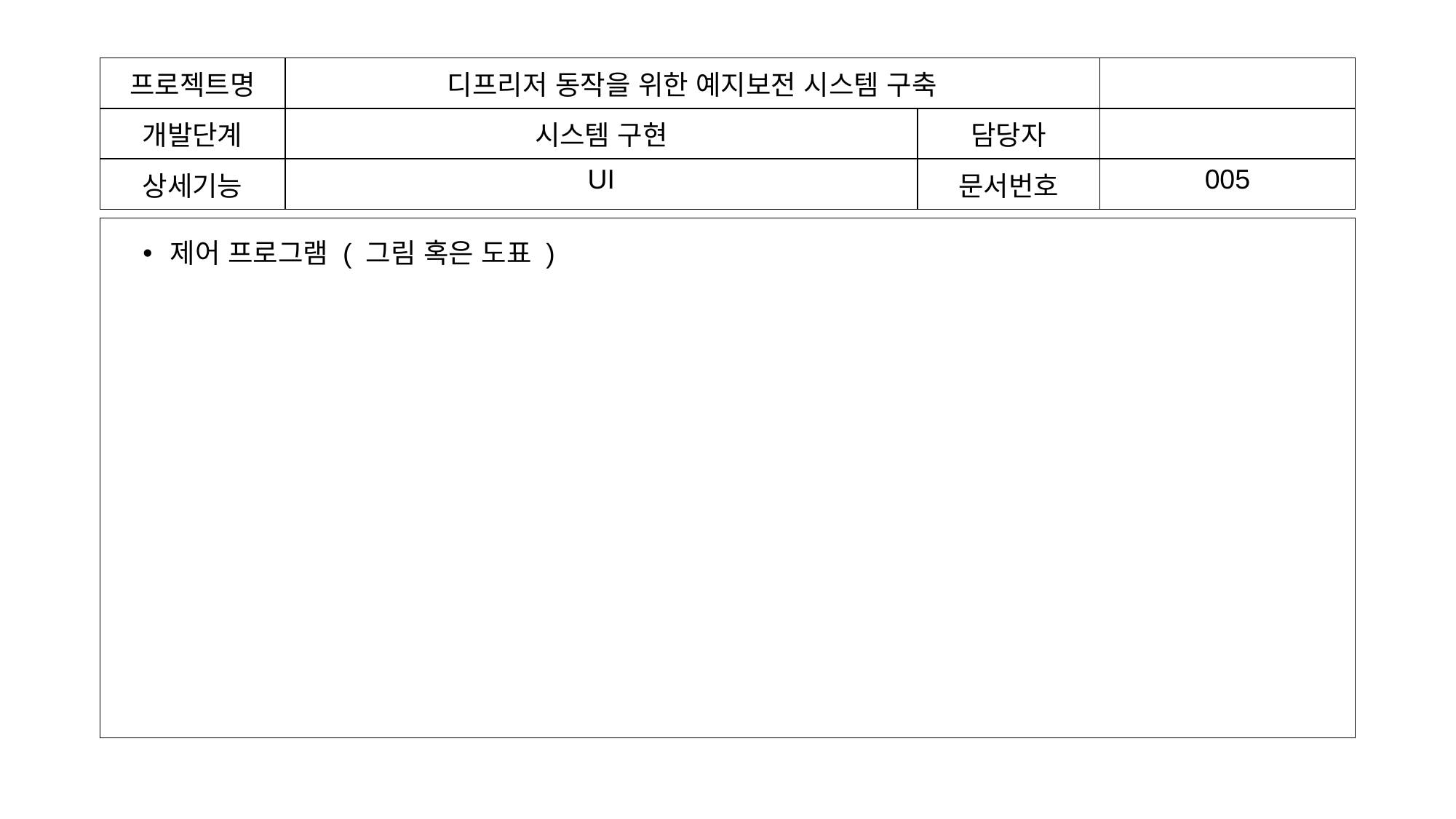

| 프로젝트명 | 디프리저 동작을 위한 예지보전 시스템 구축 |  |  |
| --- | --- | --- | --- |
| 개발단계 | 시스템 구현 | 담당자 |  |
| 상세기능 | UI | 문서번호 | 005 |
제어 프로그램 ( 그림 혹은 도표 )